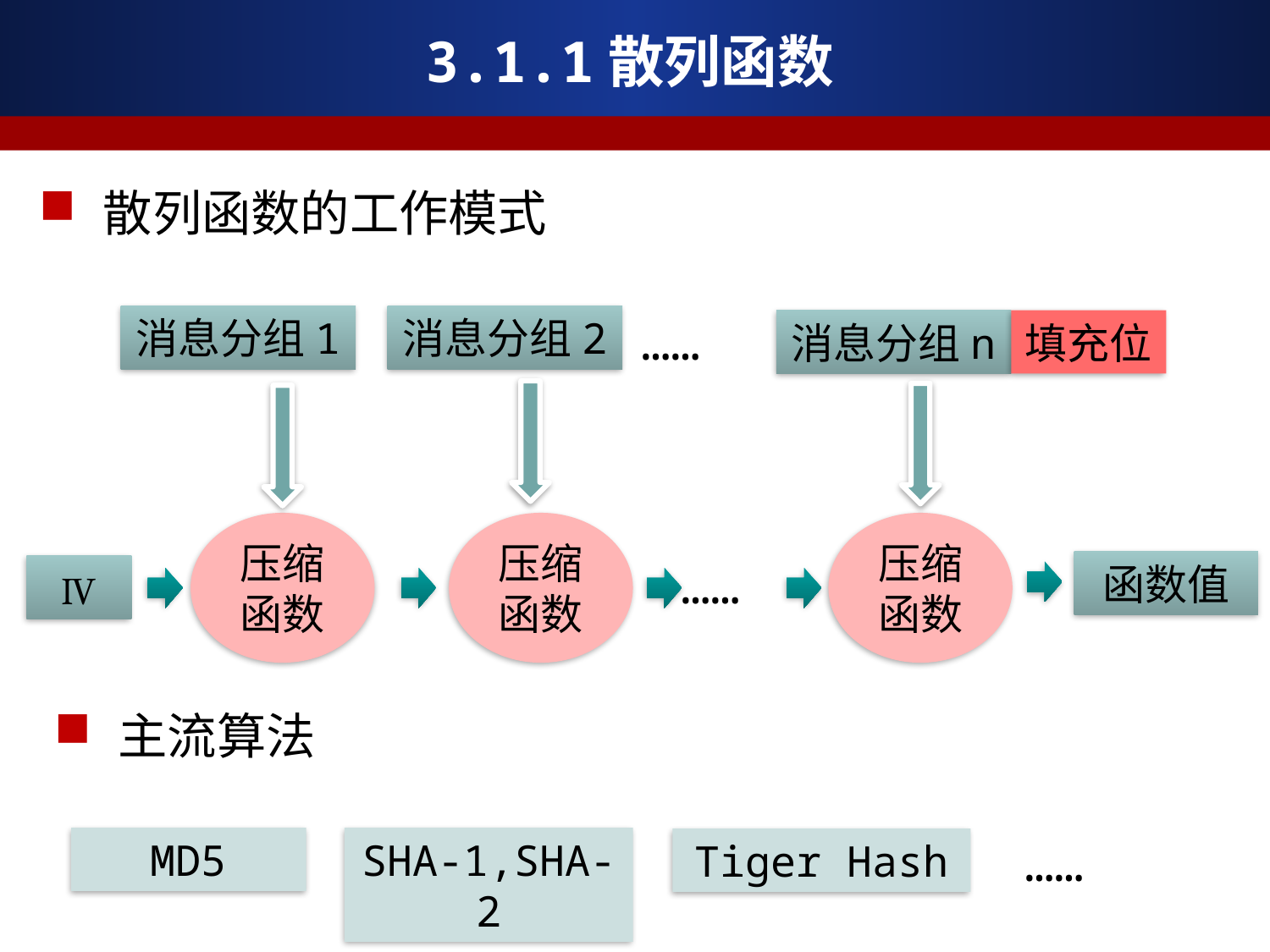

# 3.1.1散列函数
散列函数的工作模式
……
消息分组1
消息分组2
消息分组n
填充位

压缩函数
压缩函数
压缩函数
……
函数值
Ⅳ

主流算法
……
MD5
SHA-1,SHA-2
Tiger Hash